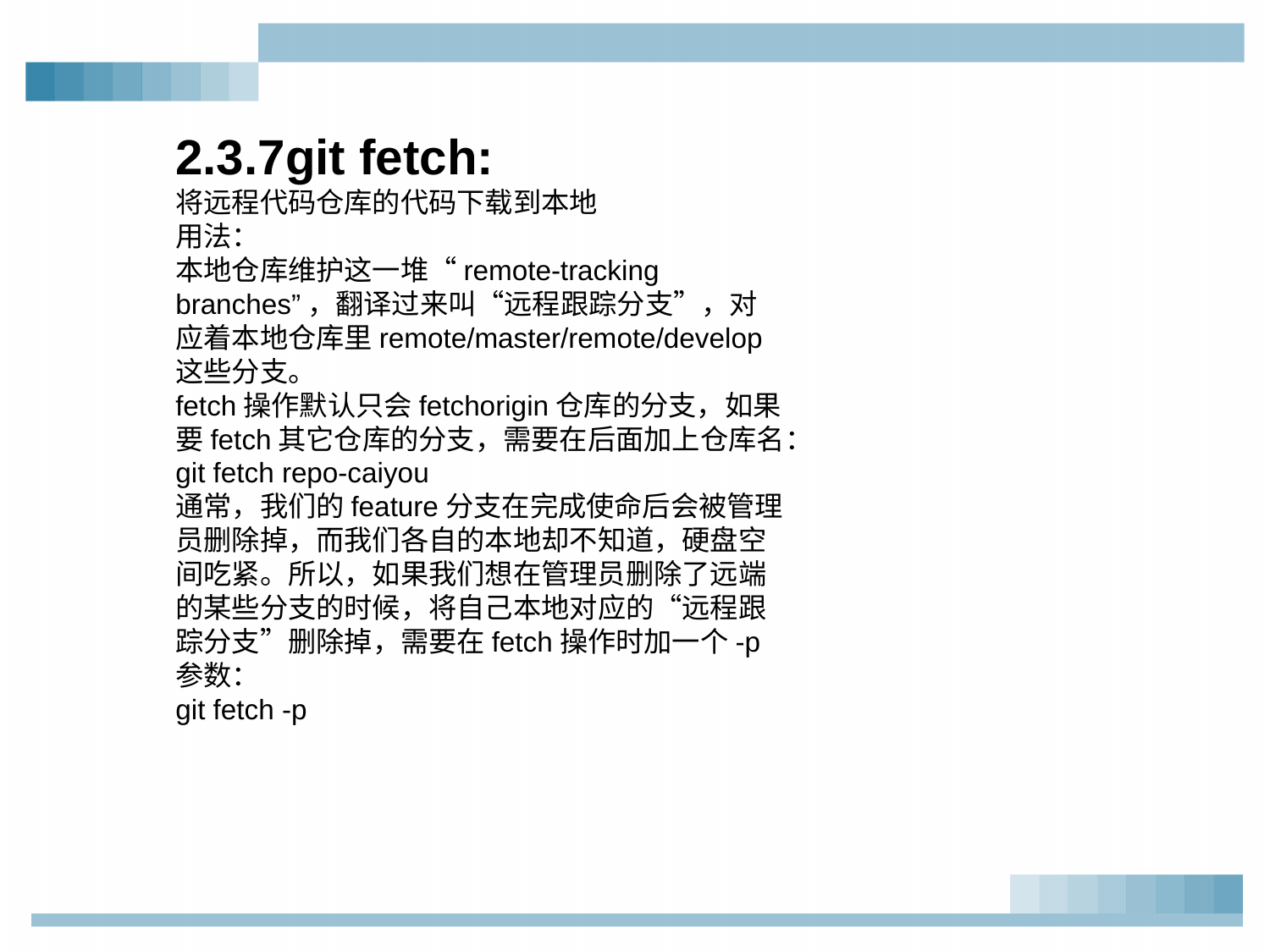

2.3.7git fetch:
将远程代码仓库的代码下载到本地
用法：
本地仓库维护这一堆“remote-tracking branches”，翻译过来叫“远程跟踪分支”，对应着本地仓库里remote/master/remote/develop这些分支。
fetch操作默认只会fetchorigin仓库的分支，如果要fetch其它仓库的分支，需要在后面加上仓库名：
git fetch repo-caiyou
通常，我们的feature分支在完成使命后会被管理员删除掉，而我们各自的本地却不知道，硬盘空间吃紧。所以，如果我们想在管理员删除了远端的某些分支的时候，将自己本地对应的“远程跟踪分支”删除掉，需要在fetch操作时加一个-p参数：
git fetch -p